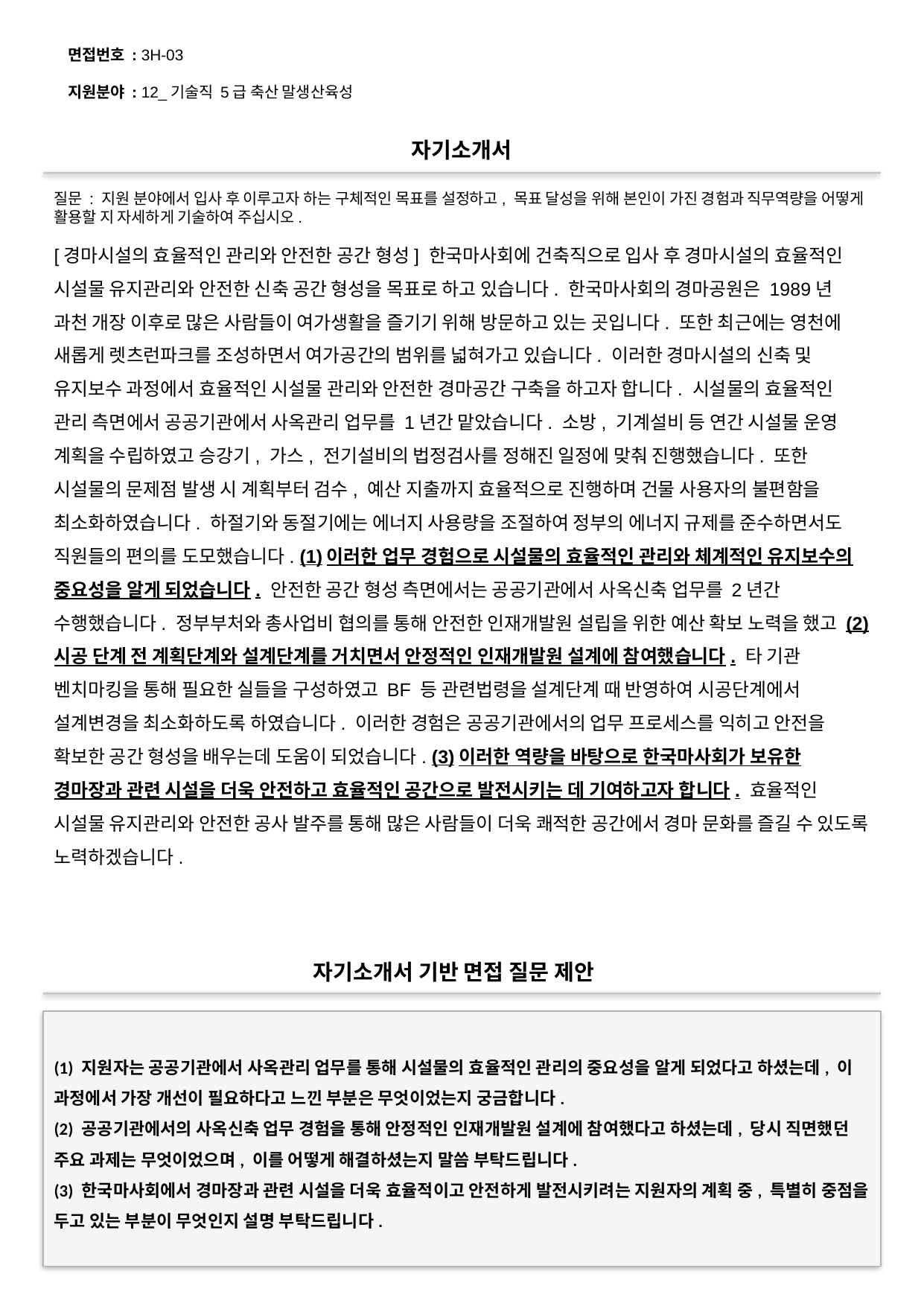

면접번호 : 3H-03

지원분야 : 12_기술직 5급 축산 말생산육성
#

자기소개서

질문 : 지원 분야에서 입사 후 이루고자 하는 구체적인 목표를 설정하고, 목표 달성을 위해 본인이 가진 경험과 직무역량을 어떻게 활용할 지 자세하게 기술하여 주십시오.

[경마시설의 효율적인 관리와 안전한 공간 형성] 한국마사회에 건축직으로 입사 후 경마시설의 효율적인 시설물 유지관리와 안전한 신축 공간 형성을 목표로 하고 있습니다. 한국마사회의 경마공원은 1989년 과천 개장 이후로 많은 사람들이 여가생활을 즐기기 위해 방문하고 있는 곳입니다. 또한 최근에는 영천에 새롭게 렛츠런파크를 조성하면서 여가공간의 범위를 넓혀가고 있습니다. 이러한 경마시설의 신축 및 유지보수 과정에서 효율적인 시설물 관리와 안전한 경마공간 구축을 하고자 합니다. 시설물의 효율적인 관리 측면에서 공공기관에서 사옥관리 업무를 1년간 맡았습니다. 소방, 기계설비 등 연간 시설물 운영 계획을 수립하였고 승강기, 가스, 전기설비의 법정검사를 정해진 일정에 맞춰 진행했습니다. 또한 시설물의 문제점 발생 시 계획부터 검수, 예산 지출까지 효율적으로 진행하며 건물 사용자의 불편함을 최소화하였습니다. 하절기와 동절기에는 에너지 사용량을 조절하여 정부의 에너지 규제를 준수하면서도 직원들의 편의를 도모했습니다. (1)이러한 업무 경험으로 시설물의 효율적인 관리와 체계적인 유지보수의 중요성을 알게 되었습니다. 안전한 공간 형성 측면에서는 공공기관에서 사옥신축 업무를 2년간 수행했습니다. 정부부처와 총사업비 협의를 통해 안전한 인재개발원 설립을 위한 예산 확보 노력을 했고 (2)시공 단계 전 계획단계와 설계단계를 거치면서 안정적인 인재개발원 설계에 참여했습니다. 타 기관 벤치마킹을 통해 필요한 실들을 구성하였고 BF 등 관련법령을 설계단계 때 반영하여 시공단계에서 설계변경을 최소화하도록 하였습니다. 이러한 경험은 공공기관에서의 업무 프로세스를 익히고 안전을 확보한 공간 형성을 배우는데 도움이 되었습니다. (3)이러한 역량을 바탕으로 한국마사회가 보유한 경마장과 관련 시설을 더욱 안전하고 효율적인 공간으로 발전시키는 데 기여하고자 합니다. 효율적인 시설물 유지관리와 안전한 공사 발주를 통해 많은 사람들이 더욱 쾌적한 공간에서 경마 문화를 즐길 수 있도록 노력하겠습니다.

자기소개서 기반 면접 질문 제안

(1) 지원자는 공공기관에서 사옥관리 업무를 통해 시설물의 효율적인 관리의 중요성을 알게 되었다고 하셨는데, 이 과정에서 가장 개선이 필요하다고 느낀 부분은 무엇이었는지 궁금합니다.
(2) 공공기관에서의 사옥신축 업무 경험을 통해 안정적인 인재개발원 설계에 참여했다고 하셨는데, 당시 직면했던 주요 과제는 무엇이었으며, 이를 어떻게 해결하셨는지 말씀 부탁드립니다.
(3) 한국마사회에서 경마장과 관련 시설을 더욱 효율적이고 안전하게 발전시키려는 지원자의 계획 중, 특별히 중점을 두고 있는 부분이 무엇인지 설명 부탁드립니다.